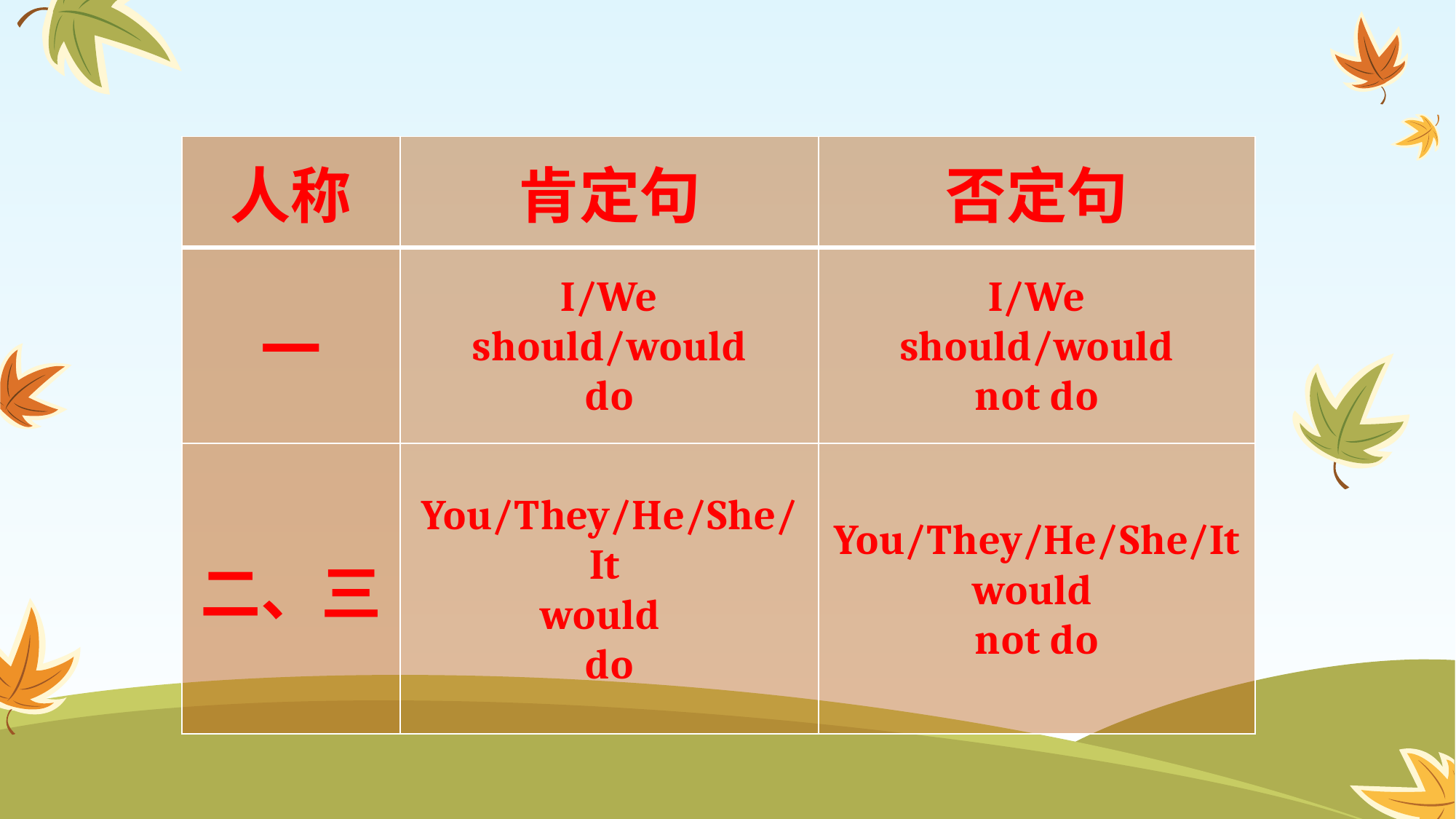

| 人称 | 肯定句 | 否定句 |
| --- | --- | --- |
| 一 | I/We should/would do | I/We should/would not do |
| 二、三 | You/They/He/She/It would do | You/They/He/She/It would not do |